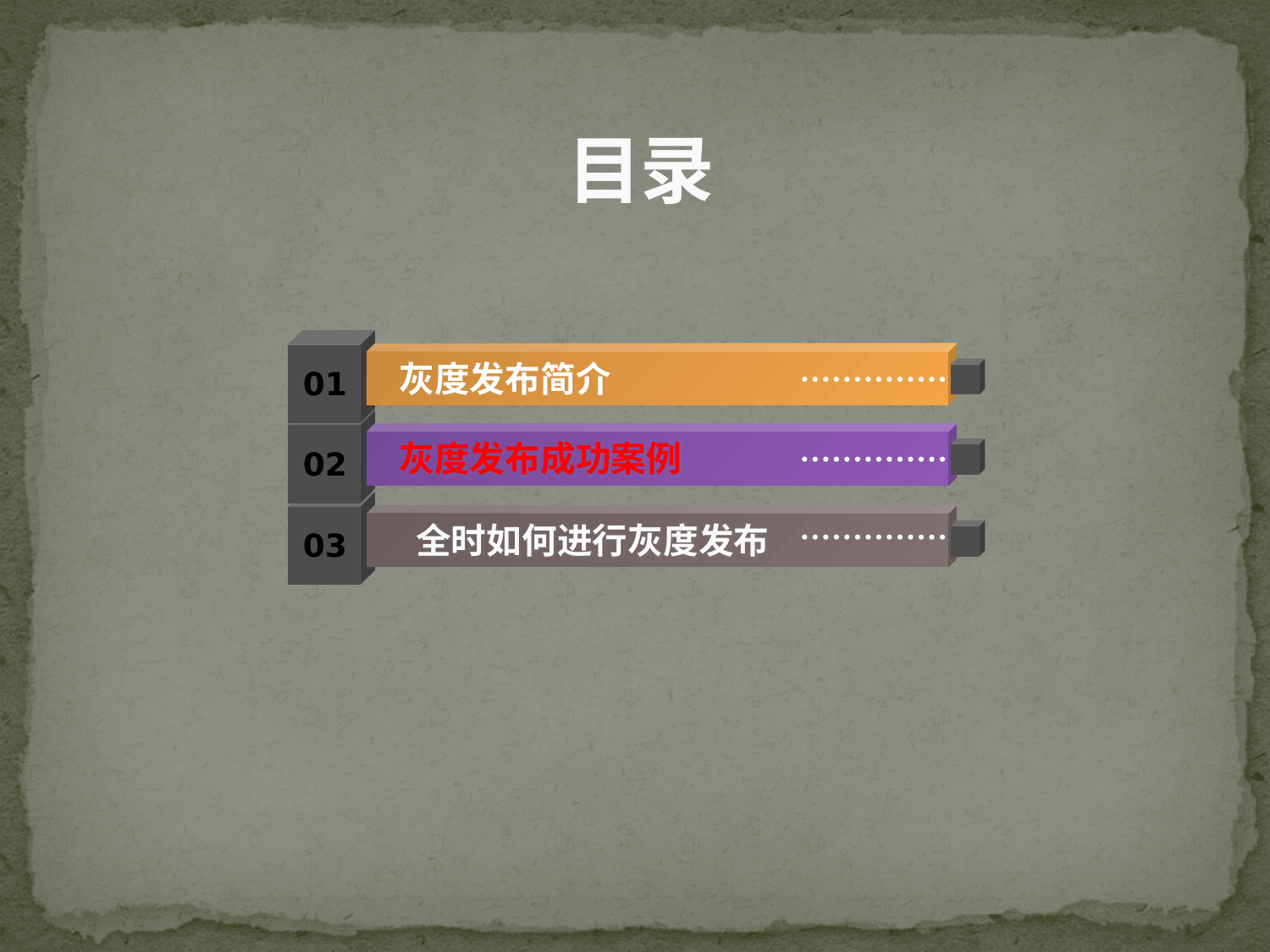

# 目录

灰度发布简介
01

灰度发布成功案例
02

 全时如何进行灰度发布
03